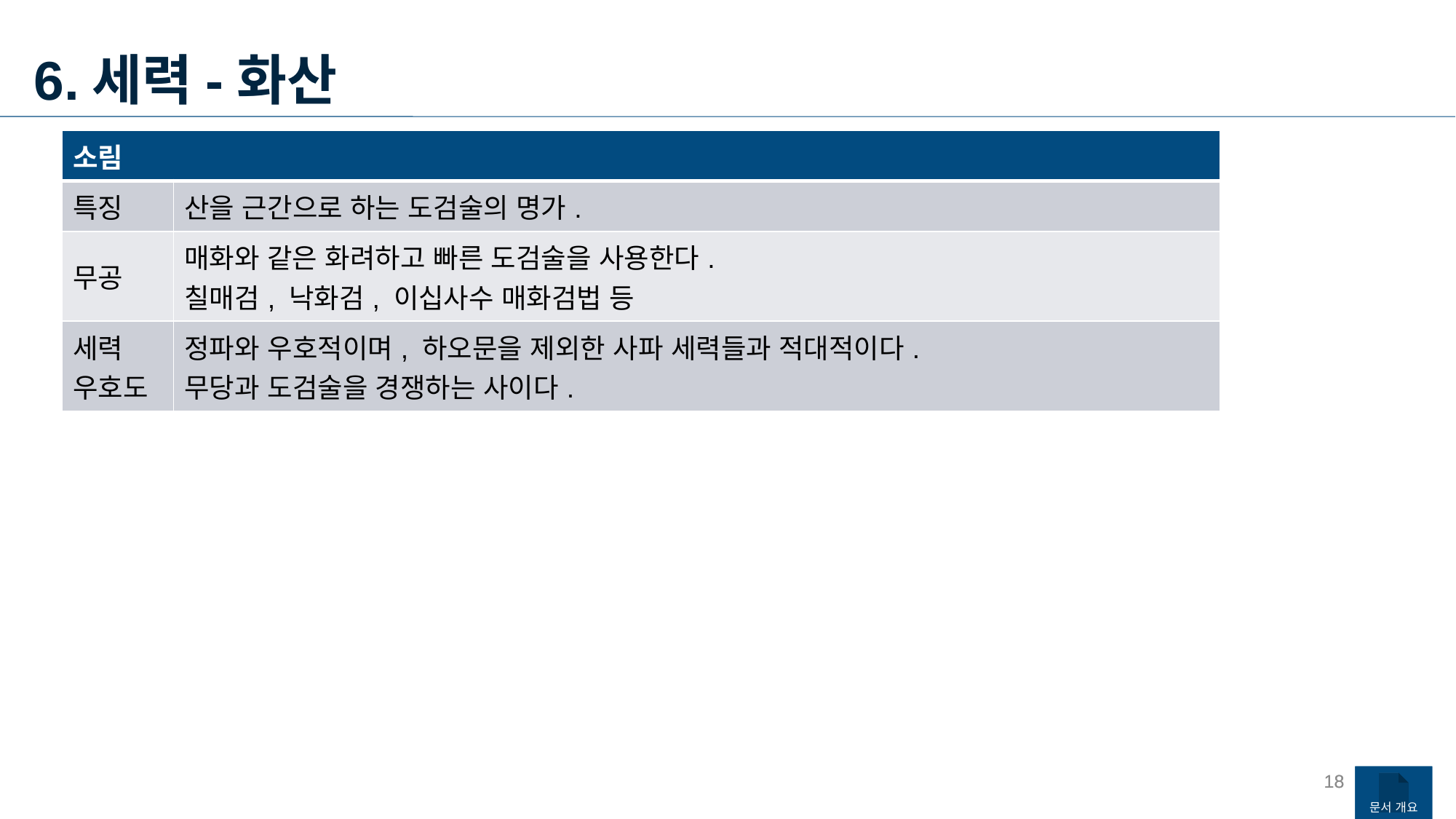

6.세력-화산
| 소림 |  |
| --- | --- |
| 특징 | 산을 근간으로 하는 도검술의 명가. |
| 무공 | 매화와 같은 화려하고 빠른 도검술을 사용한다. 칠매검, 낙화검, 이십사수 매화검법 등 |
| 세력 우호도 | 정파와 우호적이며, 하오문을 제외한 사파 세력들과 적대적이다. 무당과 도검술을 경쟁하는 사이다. |
18
18

문서 개요

문서 개요